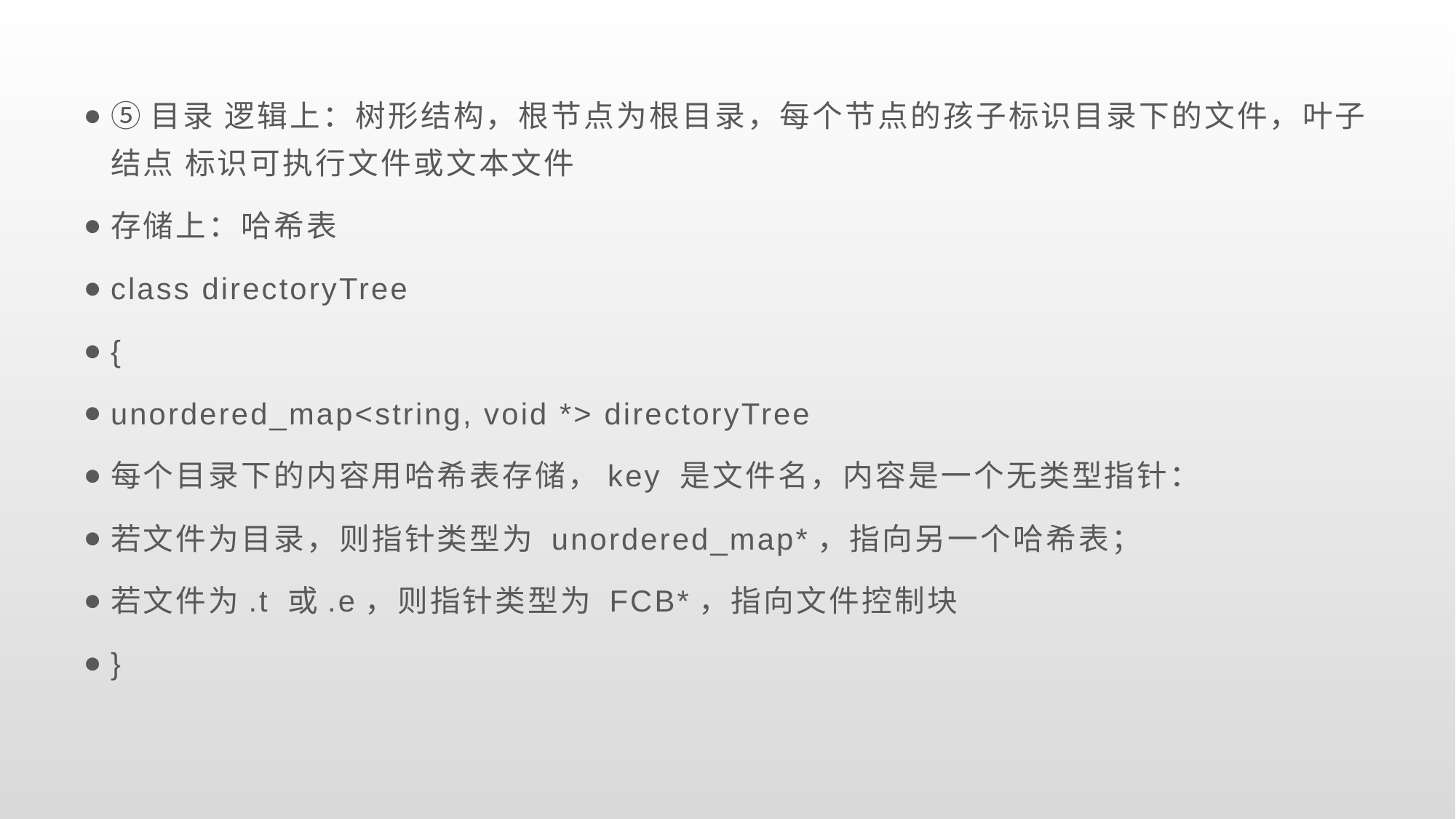

⑤目录 逻辑上：树形结构，根节点为根目录，每个节点的孩子标识目录下的文件，叶子结点 标识可执行文件或文本文件
存储上：哈希表
class directoryTree
{
unordered_map<string, void *> directoryTree
每个目录下的内容用哈希表存储，key 是文件名，内容是一个无类型指针：
若文件为目录，则指针类型为 unordered_map*，指向另一个哈希表；
若文件为.t 或.e，则指针类型为 FCB*，指向文件控制块
}